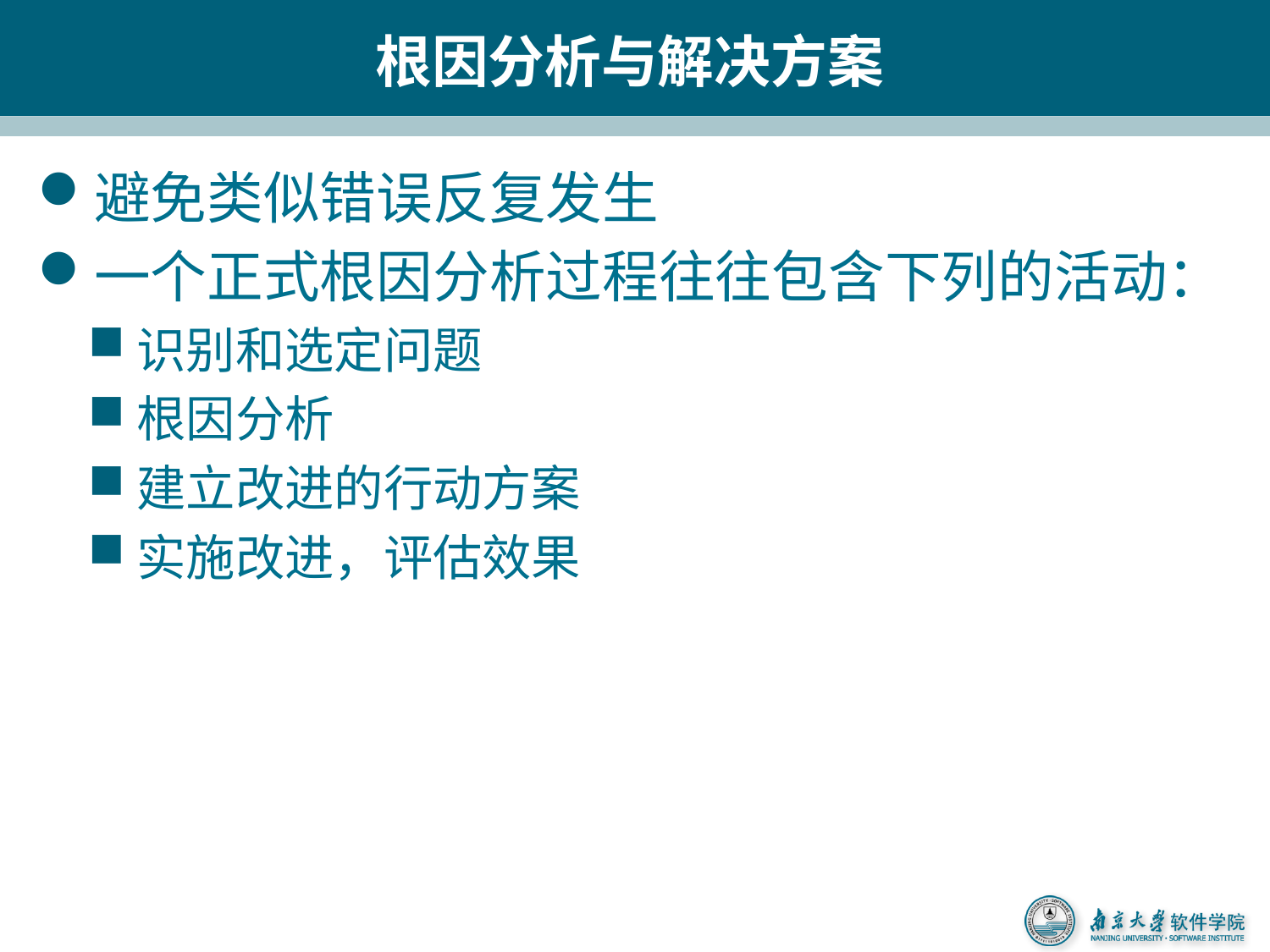

# 根因分析与解决方案
避免类似错误反复发生
一个正式根因分析过程往往包含下列的活动：
识别和选定问题
根因分析
建立改进的行动方案
实施改进，评估效果